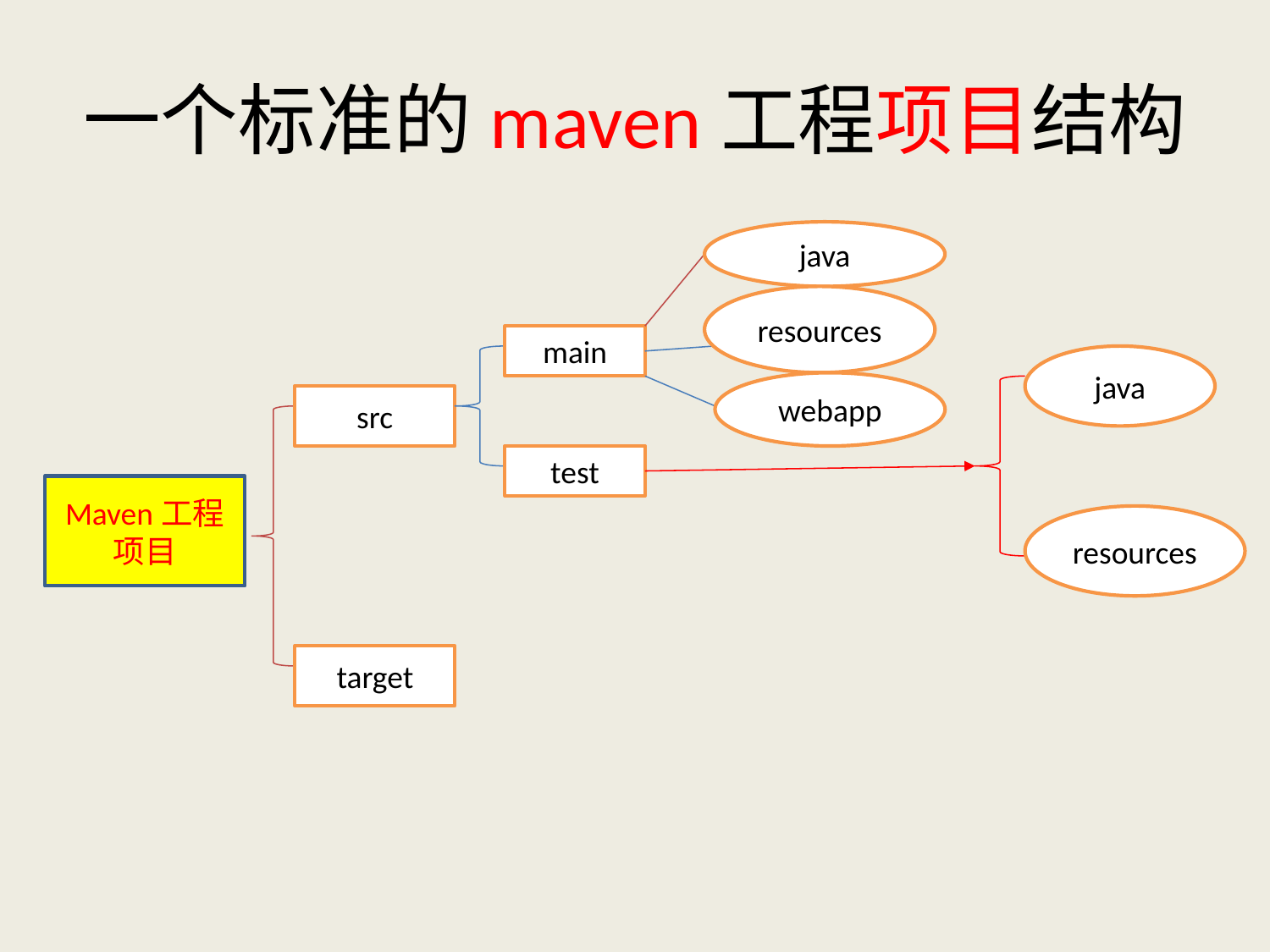

# 一个标准的maven工程项目结构
java
resources
main

java
webapp

src

test
Maven工程项目
resources
target